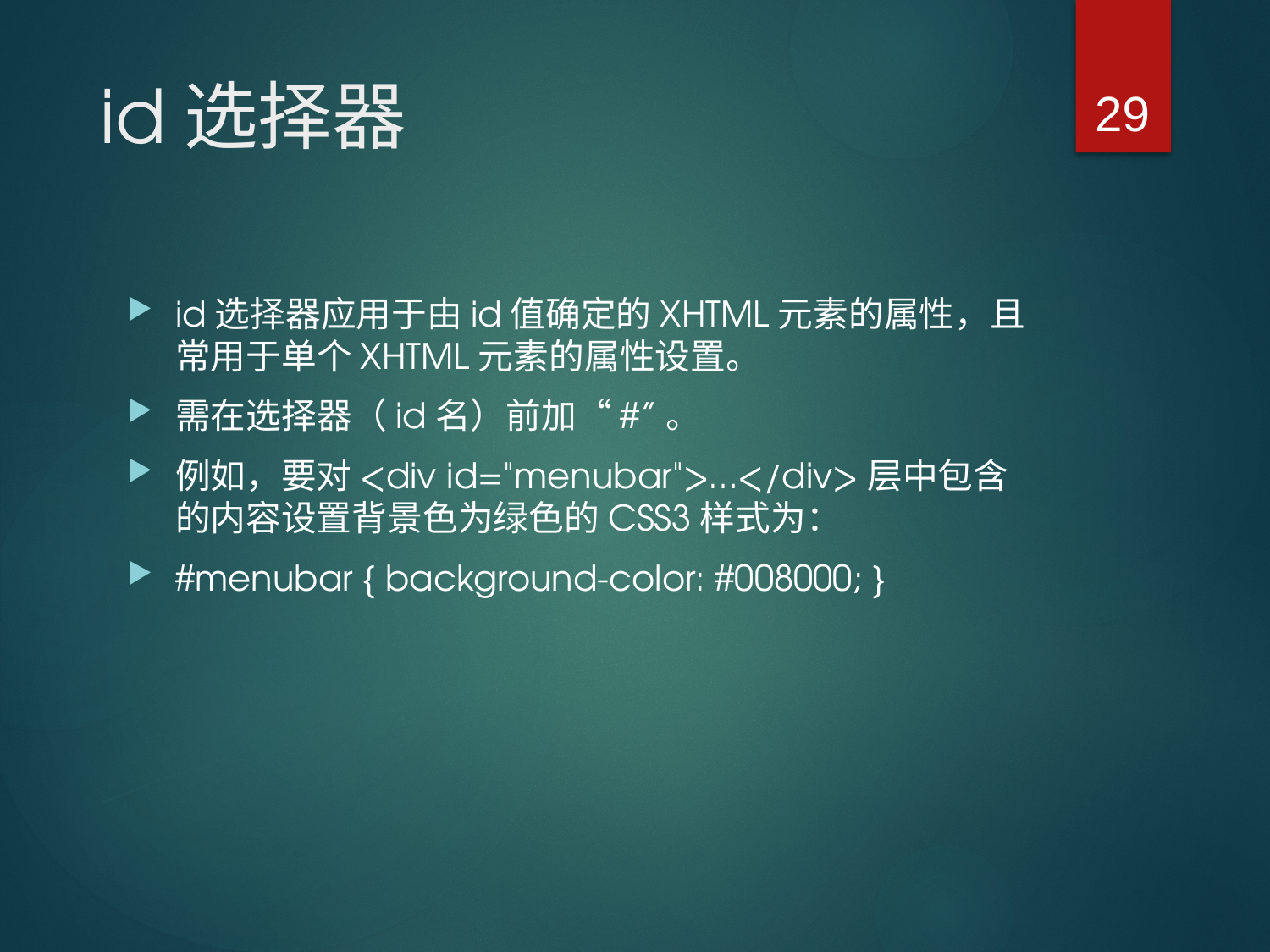

29
# id选择器
id选择器应用于由id值确定的XHTML元素的属性，且常用于单个XHTML元素的属性设置。
需在选择器（id名）前加“#”。
例如，要对<div id="menubar">…</div>层中包含的内容设置背景色为绿色的CSS3样式为：
#menubar { background-color: #008000; }